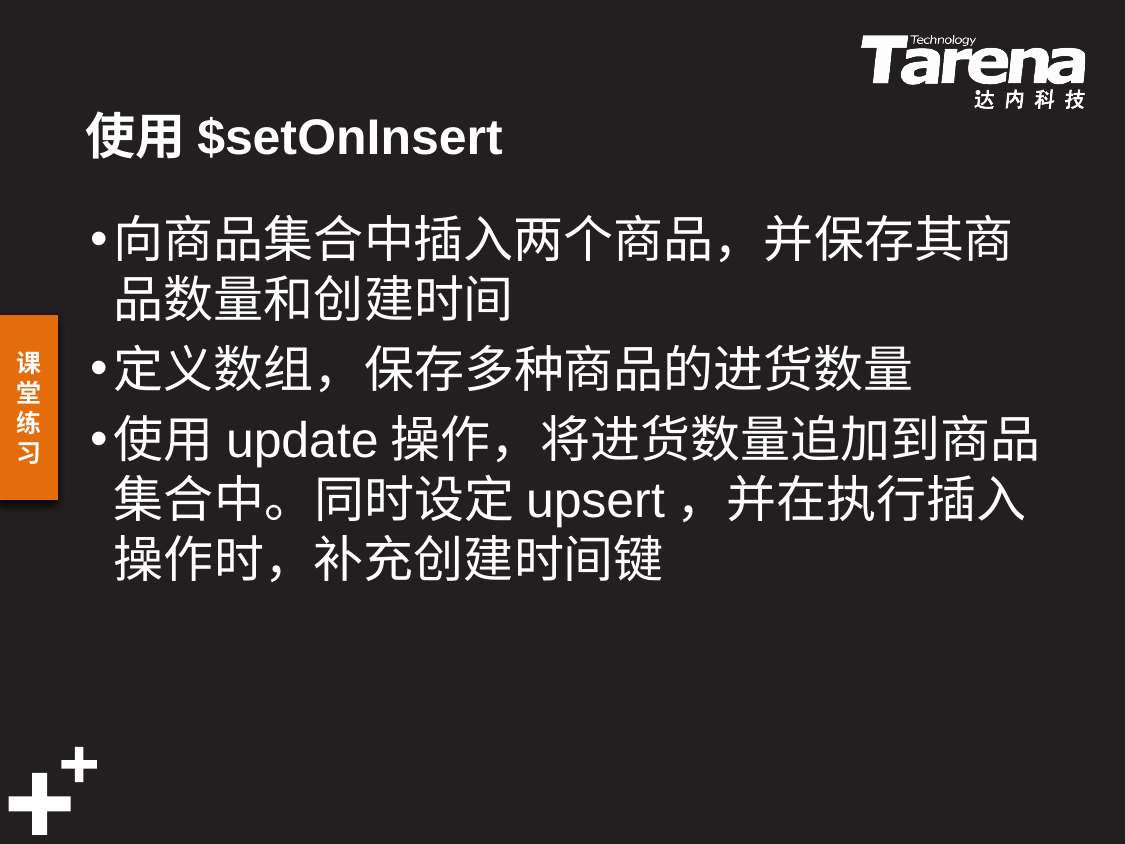

# 使用$setOnInsert
向商品集合中插入两个商品，并保存其商品数量和创建时间
定义数组，保存多种商品的进货数量
使用update操作，将进货数量追加到商品集合中。同时设定upsert，并在执行插入操作时，补充创建时间键